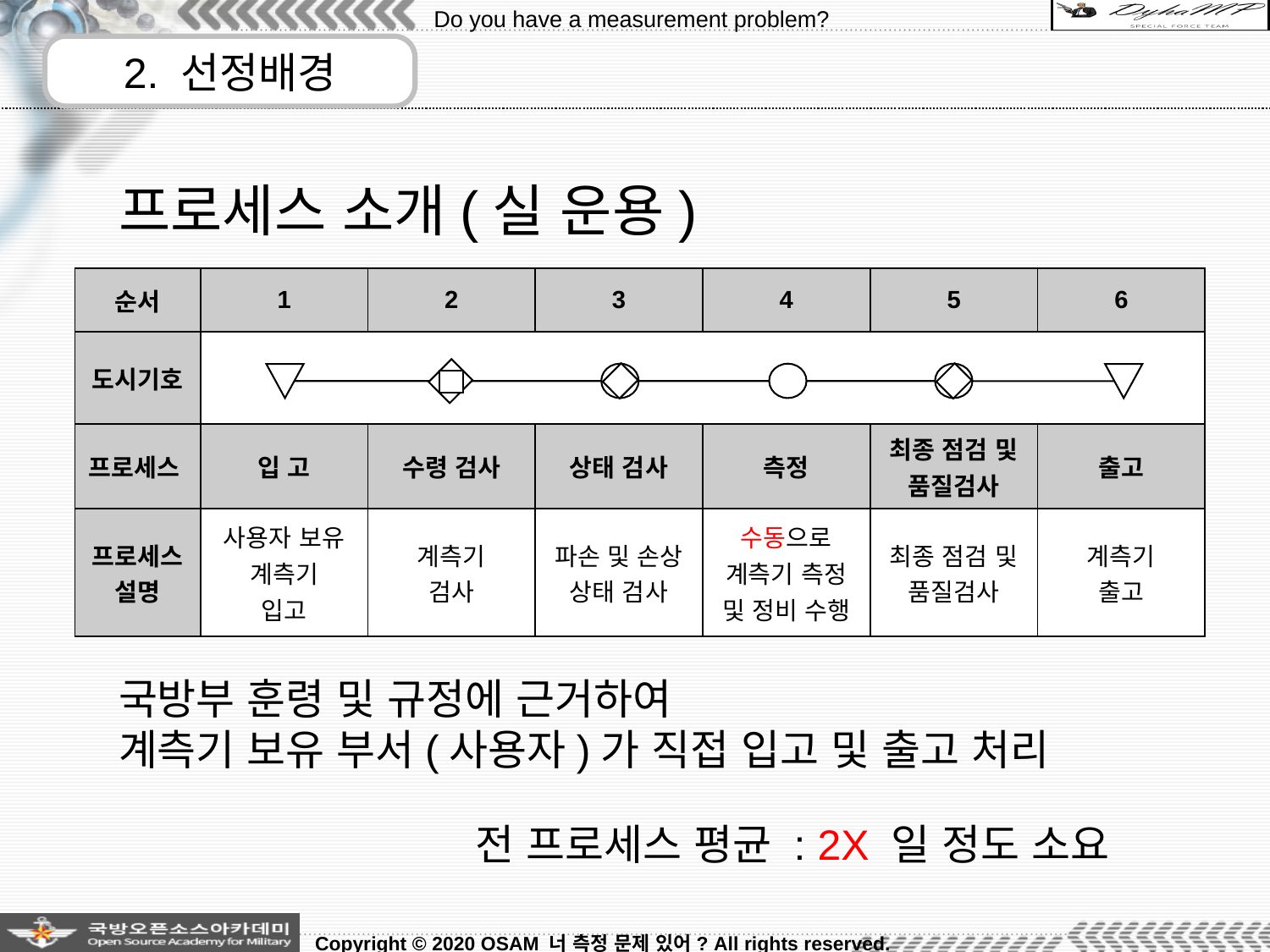

2. 선정배경
프로세스 소개(실 운용)
| 순서 | 1 | 2 | 3 | 4 | 5 | 6 |
| --- | --- | --- | --- | --- | --- | --- |
| 도시기호 |  |  |  |  |  |  |
| 프로세스 | 입 고 | 수령 검사 | 상태 검사 | 측정 | 최종 점검 및 품질검사 | 출고 |
| 프로세스 설명 | 사용자 보유 계측기 입고 | 계측기 검사 | 파손 및 손상 상태 검사 | 수동으로 계측기 측정 및 정비 수행 | 최종 점검 및 품질검사 | 계측기 출고 |

국방부 훈령 및 규정에 근거하여
계측기 보유 부서(사용자)가 직접 입고 및 출고 처리
전 프로세스 평균 : 2X 일 정도 소요